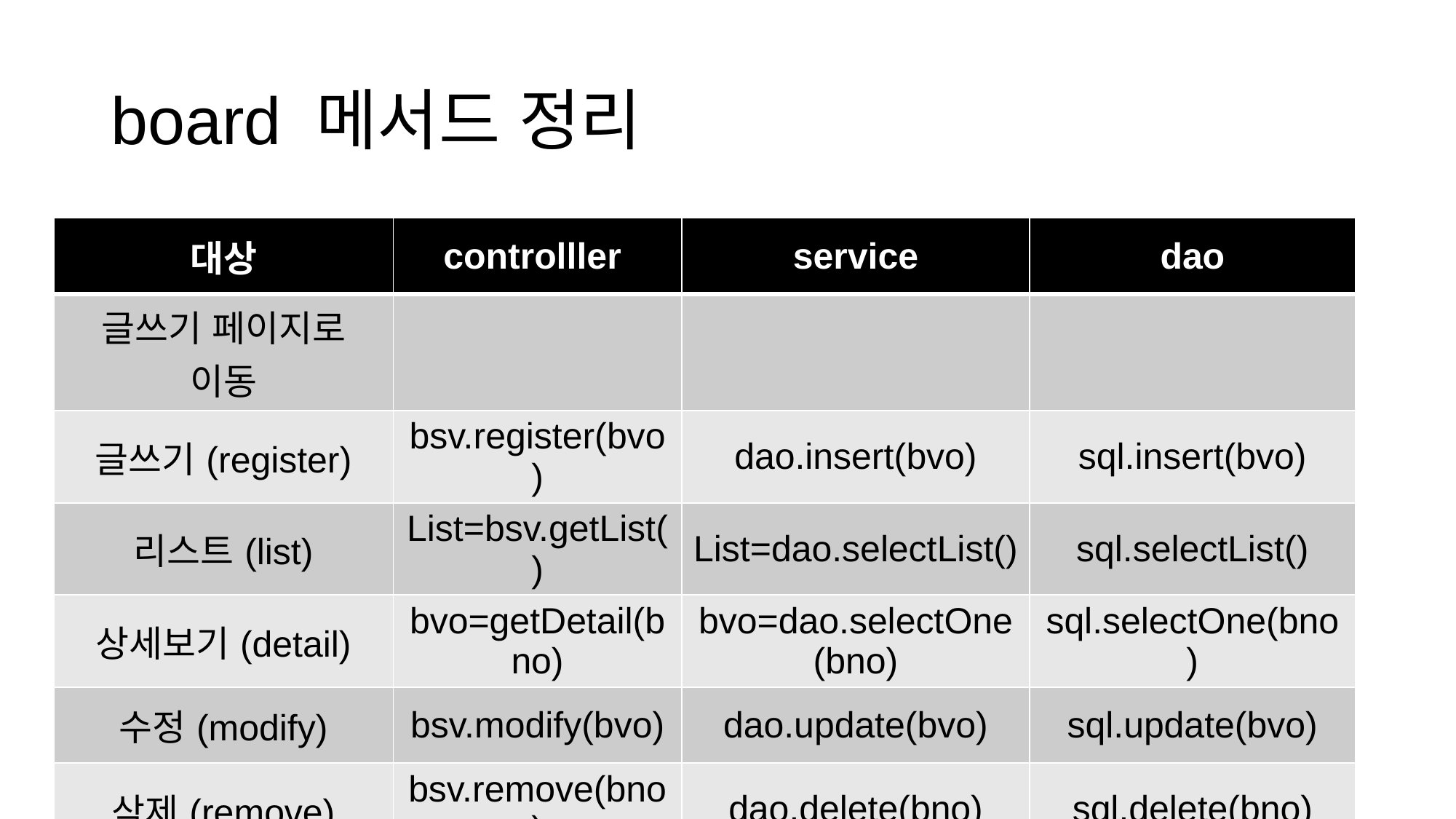

# board 메서드 정리
| 대상 | controlller | service | dao |
| --- | --- | --- | --- |
| 글쓰기 페이지로 이동 |  |  |  |
| 글쓰기(register) | bsv.register(bvo) | dao.insert(bvo) | sql.insert(bvo) |
| 리스트(list) | List=bsv.getList() | List=dao.selectList() | sql.selectList() |
| 상세보기(detail) | bvo=getDetail(bno) | bvo=dao.selectOne(bno) | sql.selectOne(bno) |
| 수정(modify) | bsv.modify(bvo) | dao.update(bvo) | sql.update(bvo) |
| 삭제(remove) | bsv.remove(bno) | dao.delete(bno) | sql.delete(bno) |